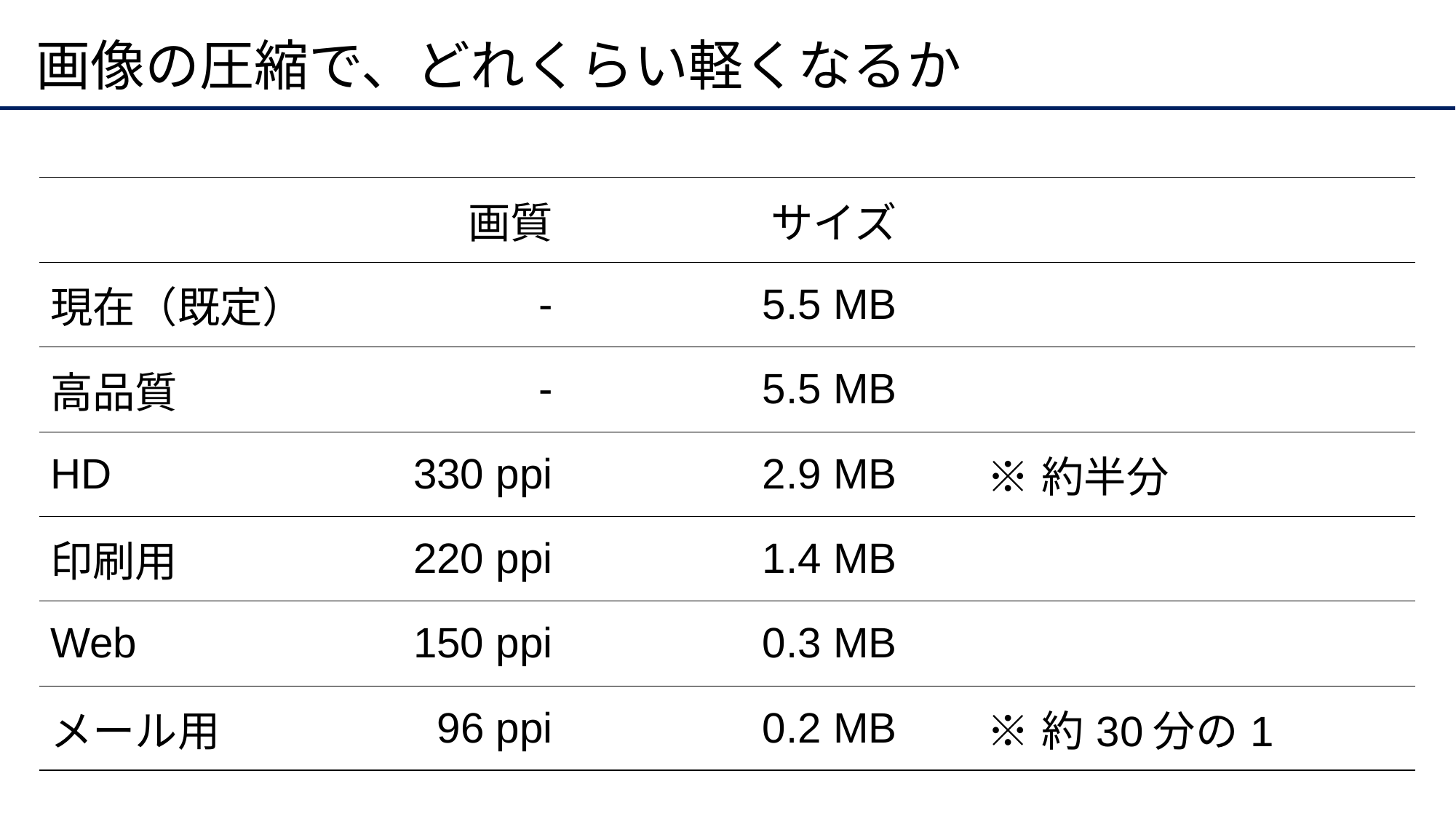

# 画像の圧縮で、どれくらい軽くなるか
|  | 画質 | サイズ |  |  |
| --- | --- | --- | --- | --- |
| 現在（既定） | - | 5.5 MB |  |  |
| 高品質 | - | 5.5 MB |  |  |
| HD | 330 ppi | 2.9 MB |  | ※約半分 |
| 印刷用 | 220 ppi | 1.4 MB |  |  |
| Web | 150 ppi | 0.3 MB |  |  |
| メール用 | 96 ppi | 0.2 MB |  | ※約30分の1 |